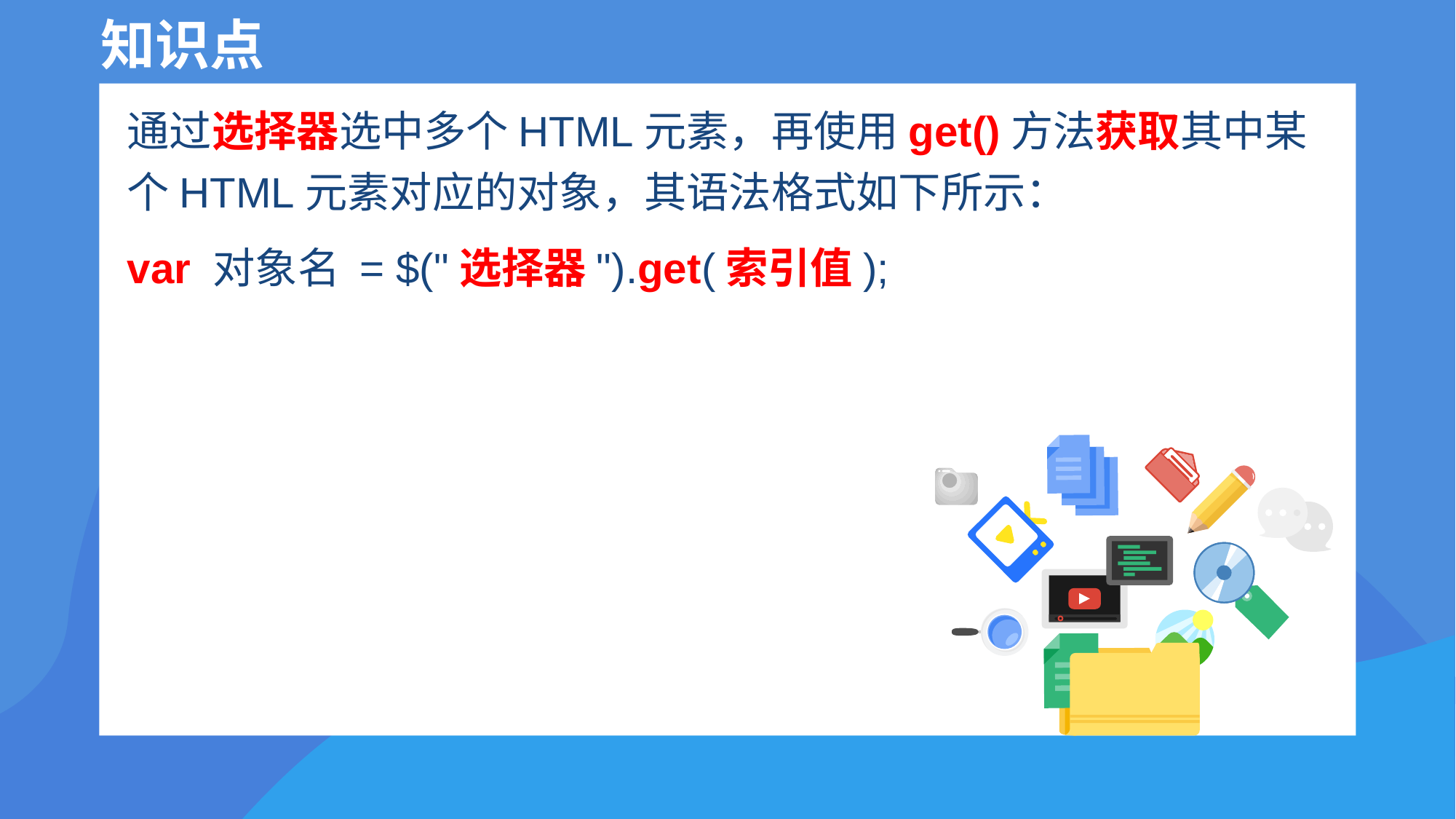

# 知识点
通过选择器选中多个HTML元素，再使用get()方法获取其中某个HTML元素对应的对象，其语法格式如下所示：
var 对象名 = $("选择器").get(索引值);